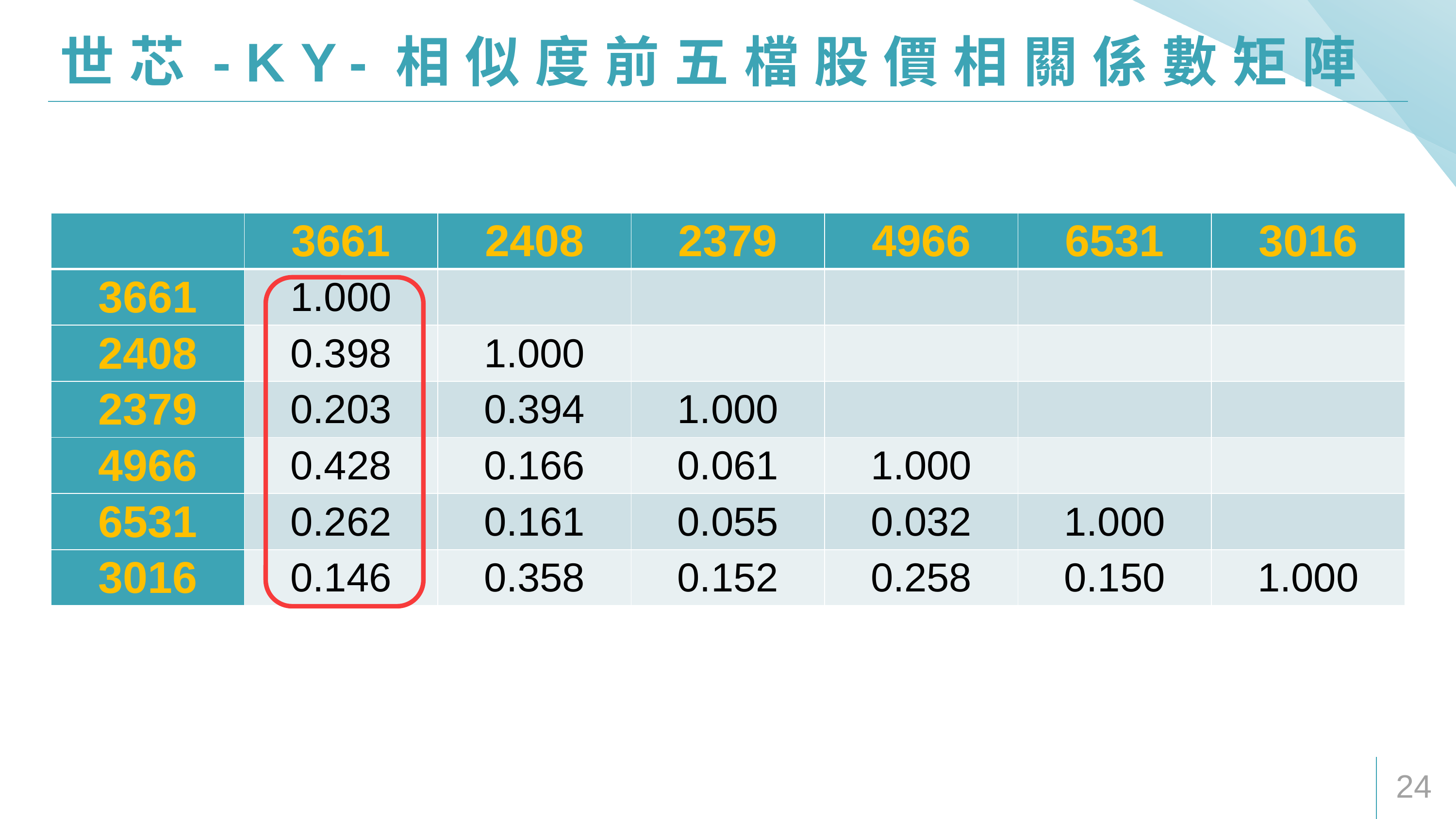

# 世芯-KY-相似度前五檔股價相關係數矩陣
|  | 3661 | 2408 | 2379 | 4966 | 6531 | 3016 |
| --- | --- | --- | --- | --- | --- | --- |
| 3661 | 1.000 |  |  |  |  |  |
| 2408 | 0.398 | 1.000 |  |  |  |  |
| 2379 | 0.203 | 0.394 | 1.000 |  |  |  |
| 4966 | 0.428 | 0.166 | 0.061 | 1.000 |  |  |
| 6531 | 0.262 | 0.161 | 0.055 | 0.032 | 1.000 |  |
| 3016 | 0.146 | 0.358 | 0.152 | 0.258 | 0.150 | 1.000 |

24